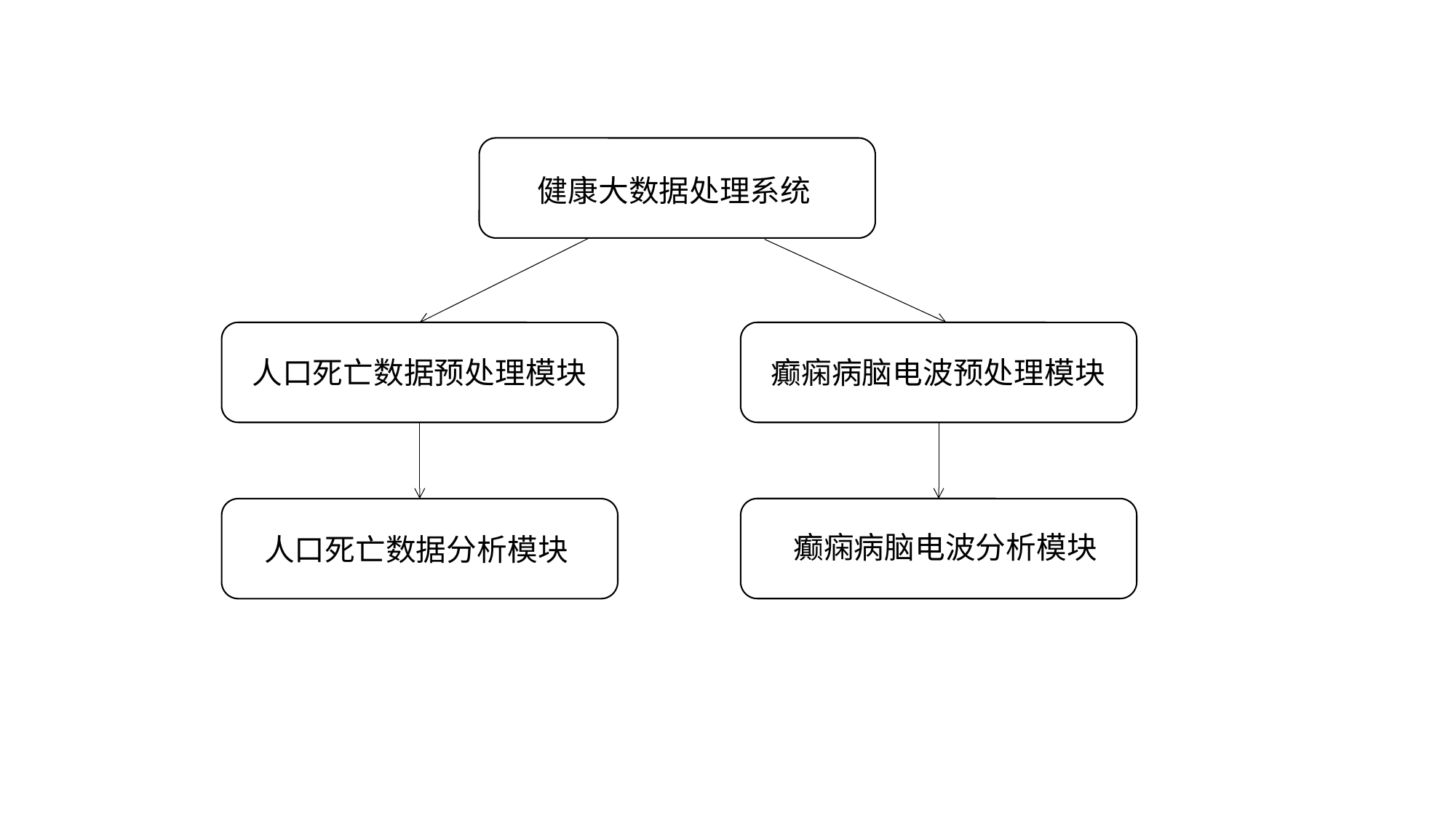

健康大数据处理系统

人口死亡数据预处理模块
癫痫病脑电波预处理模块

癫痫病脑电波分析模块
人口死亡数据分析模块